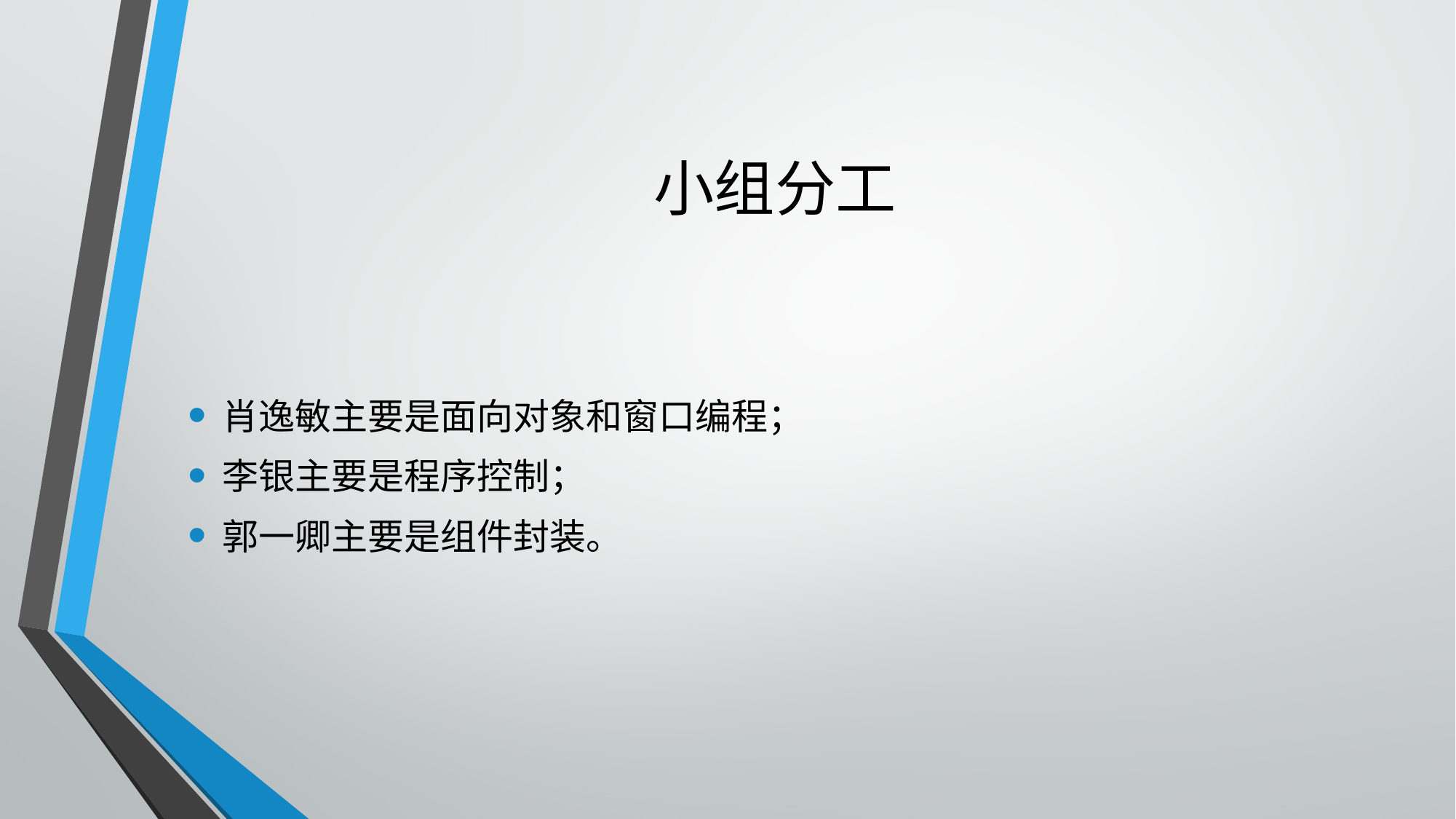

# 小组分工
肖逸敏主要是面向对象和窗口编程；
李银主要是程序控制；
郭一卿主要是组件封装。